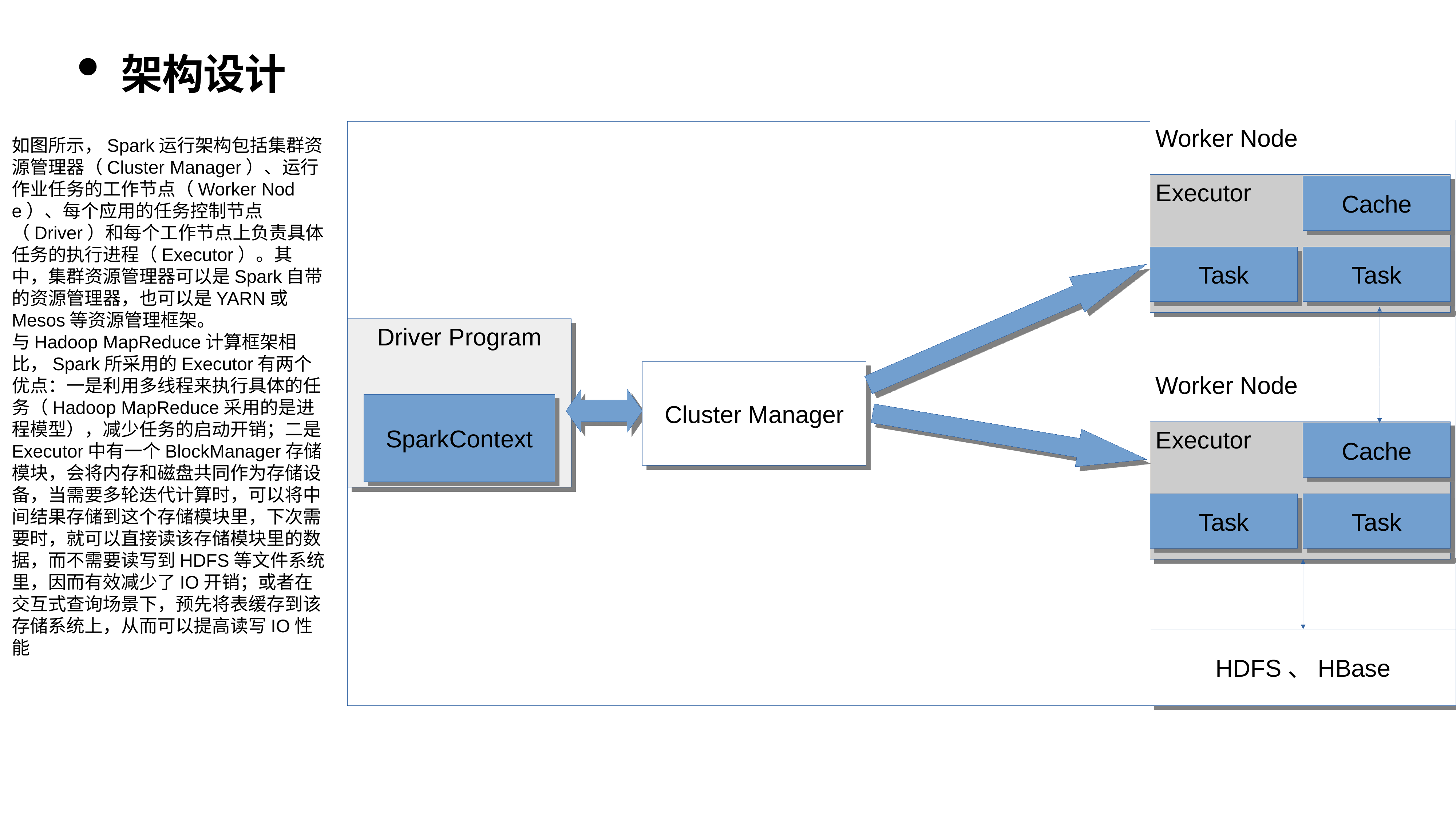

架构设计
Worker Node

如图所示，Spark运行架构包括集群资源管理器（Cluster Manager）、运行作业任务的工作节点（Worker Node）、每个应用的任务控制节点（Driver）和每个工作节点上负责具体任务的执行进程（Executor）。其中，集群资源管理器可以是Spark自带的资源管理器，也可以是YARN或Mesos等资源管理框架。
与Hadoop MapReduce计算框架相比，Spark所采用的Executor有两个优点：一是利用多线程来执行具体的任务（Hadoop MapReduce采用的是进程模型），减少任务的启动开销；二是Executor中有一个BlockManager存储模块，会将内存和磁盘共同作为存储设备，当需要多轮迭代计算时，可以将中间结果存储到这个存储模块里，下次需要时，就可以直接读该存储模块里的数据，而不需要读写到HDFS等文件系统里，因而有效减少了IO开销；或者在交互式查询场景下，预先将表缓存到该存储系统上，从而可以提高读写IO性能
Executor
Cache
Task
Task

Driver Program
Cluster Manager
Worker Node

SparkContext

Executor
Cache
Task
Task

HDFS、HBase